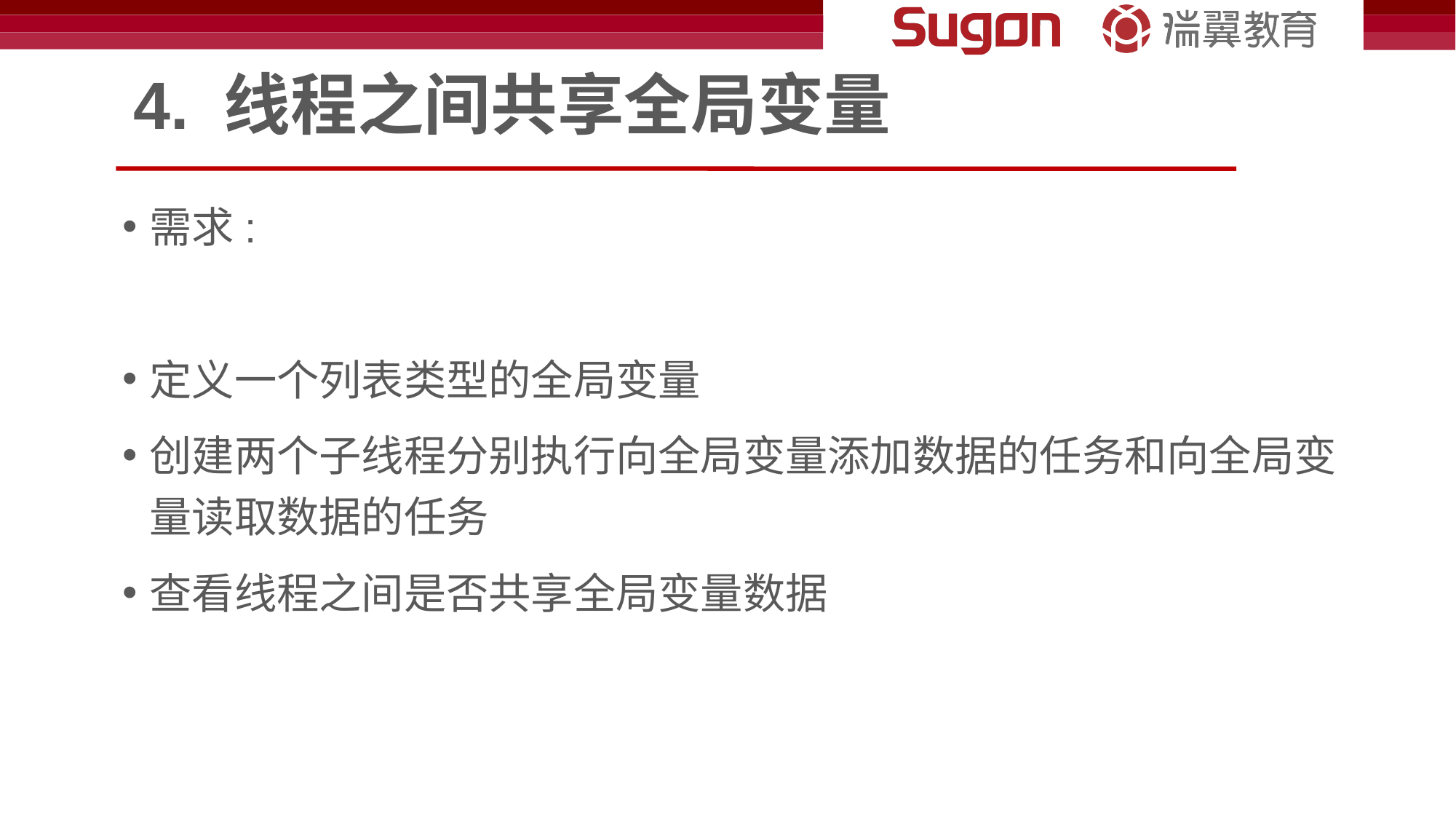

# 4. 线程之间共享全局变量
需求:

定义一个列表类型的全局变量
创建两个子线程分别执行向全局变量添加数据的任务和向全局变量读取数据的任务
查看线程之间是否共享全局变量数据